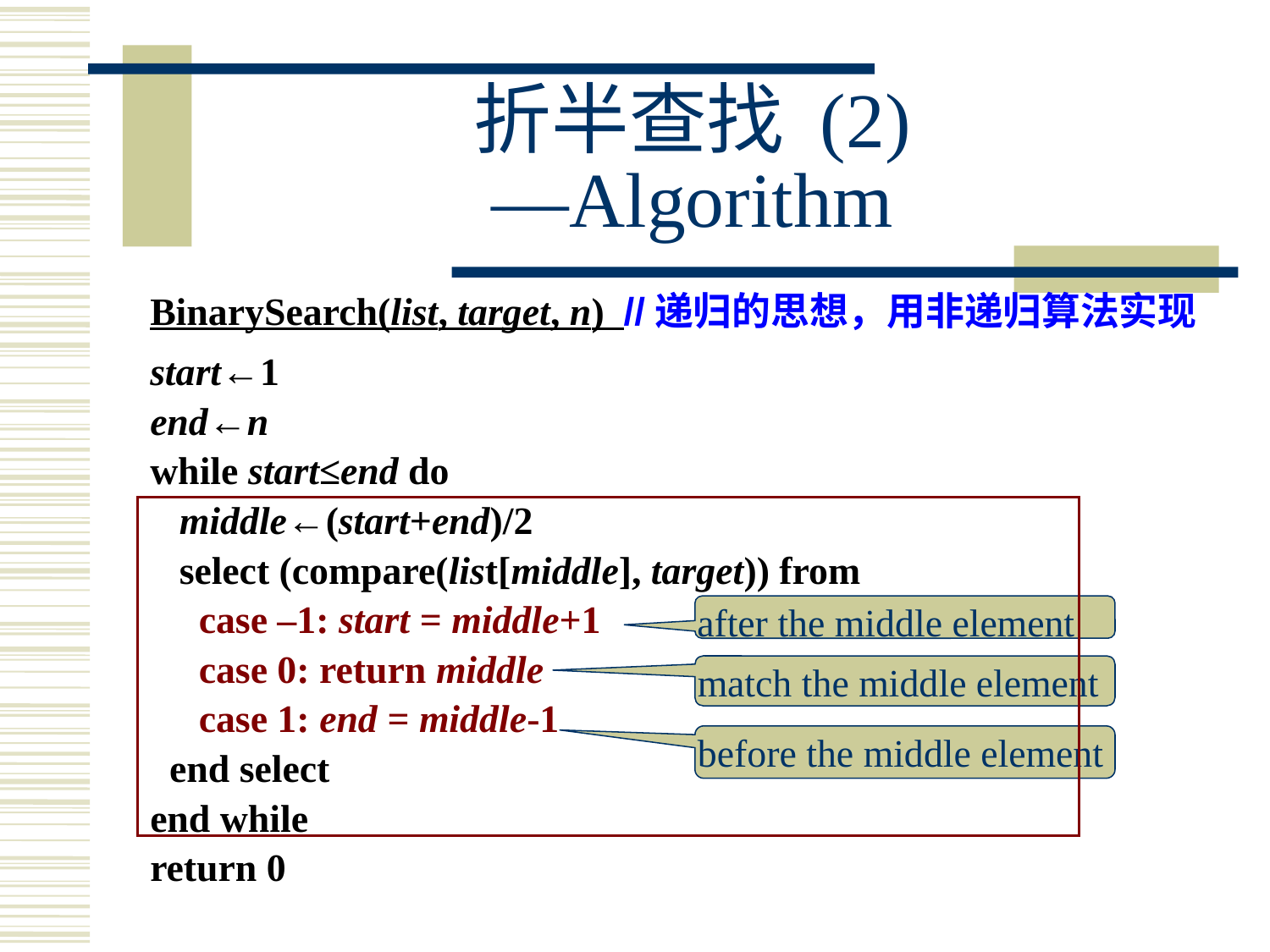

# 折半查找 (2) —Algorithm
BinarySearch(list, target, n)  //递归的思想，用非递归算法实现
start←1
end←n
while start≤end do
   middle←(start+end)/2
   select (compare(list[middle], target)) from
     case –1: start = middle+1
     case 0: return middle
     case 1: end = middle-1
  end select
end while
return 0

after the middle element
match the middle element
before the middle element